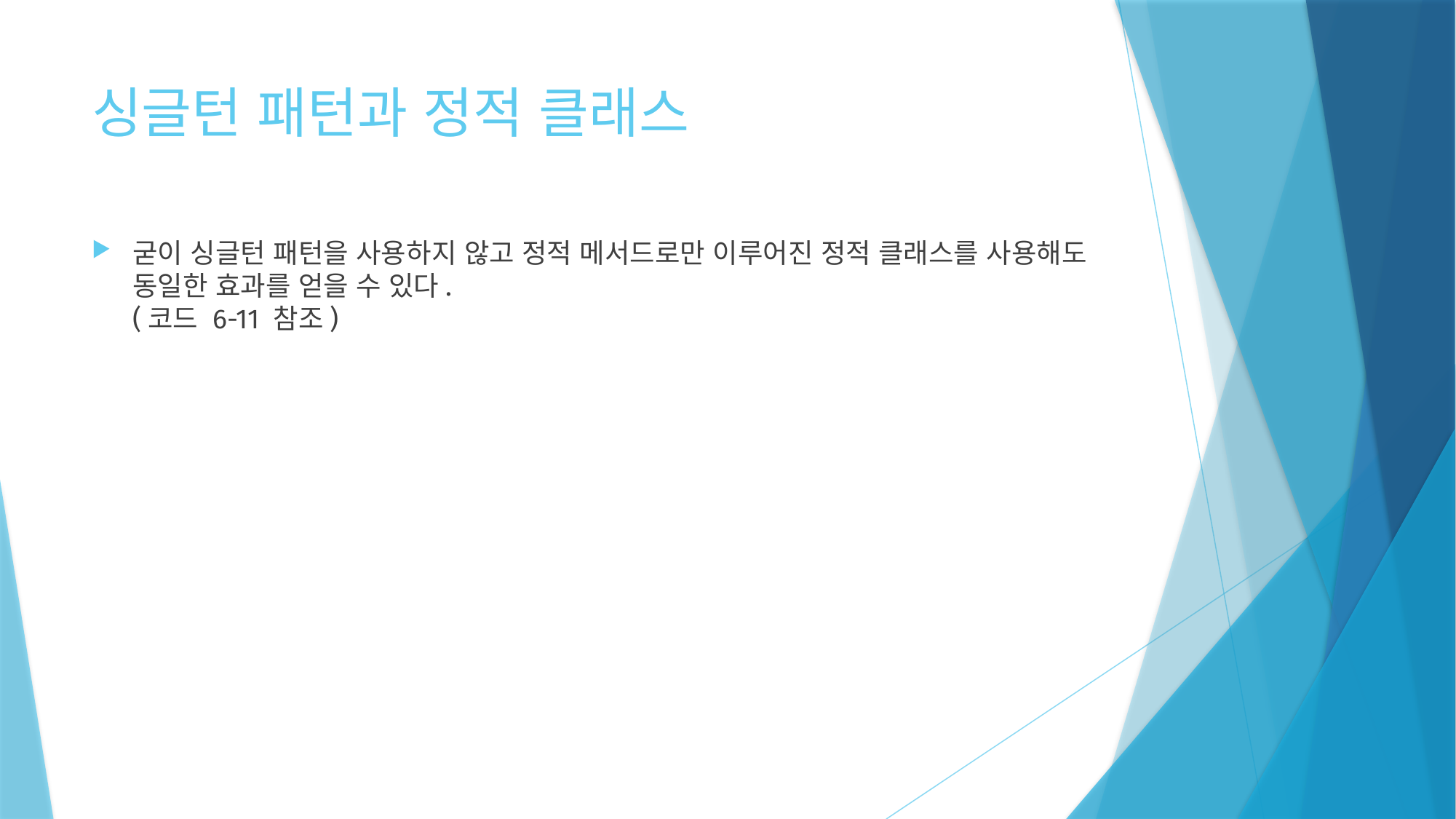

# 싱글턴 패턴과 정적 클래스
굳이 싱글턴 패턴을 사용하지 않고 정적 메서드로만 이루어진 정적 클래스를 사용해도 동일한 효과를 얻을 수 있다.
(코드 6-11 참조)